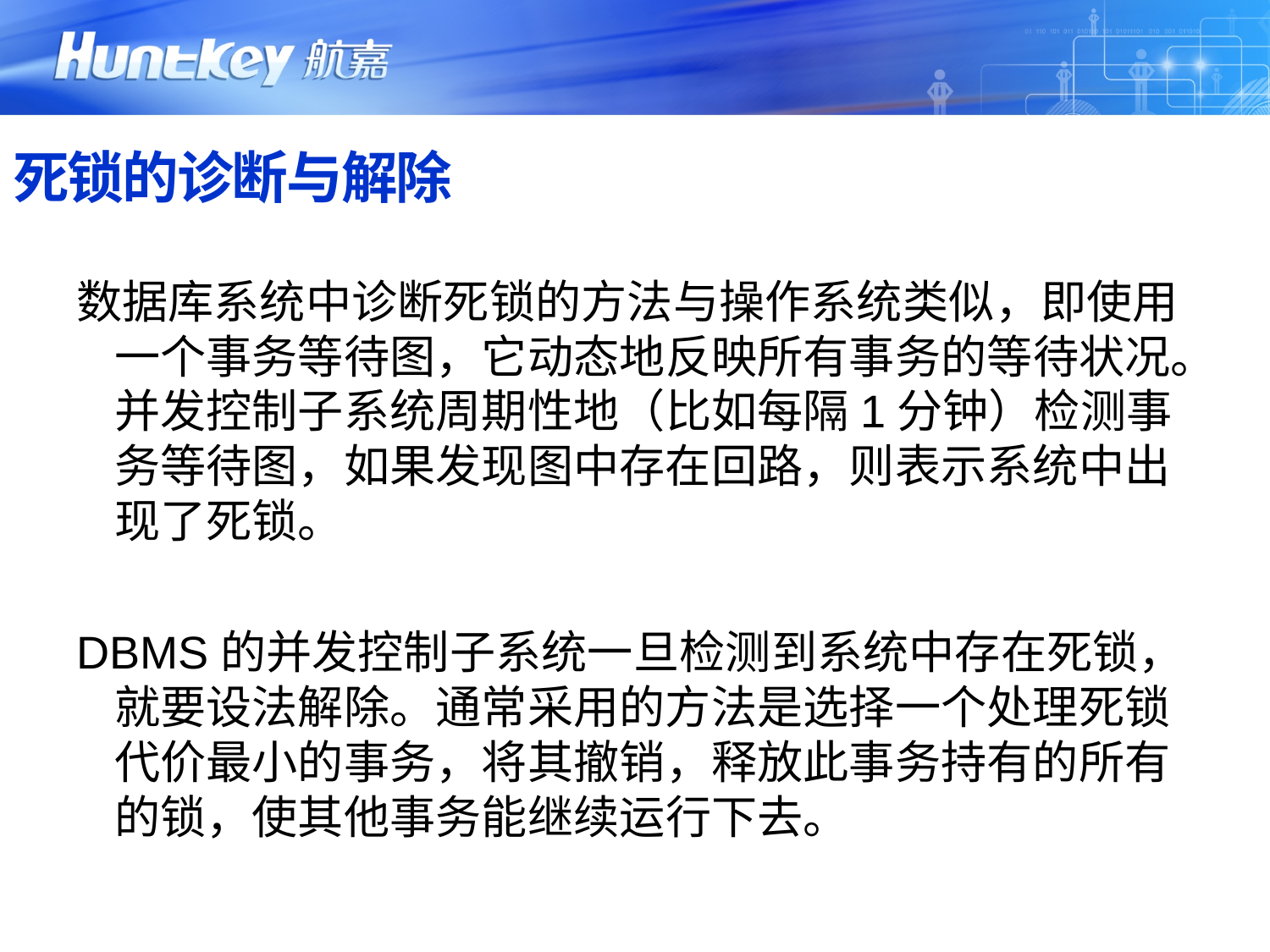

# 死锁的诊断与解除
数据库系统中诊断死锁的方法与操作系统类似，即使用一个事务等待图，它动态地反映所有事务的等待状况。并发控制子系统周期性地（比如每隔1分钟）检测事务等待图，如果发现图中存在回路，则表示系统中出现了死锁。

DBMS的并发控制子系统一旦检测到系统中存在死锁，就要设法解除。通常采用的方法是选择一个处理死锁代价最小的事务，将其撤销，释放此事务持有的所有的锁，使其他事务能继续运行下去。